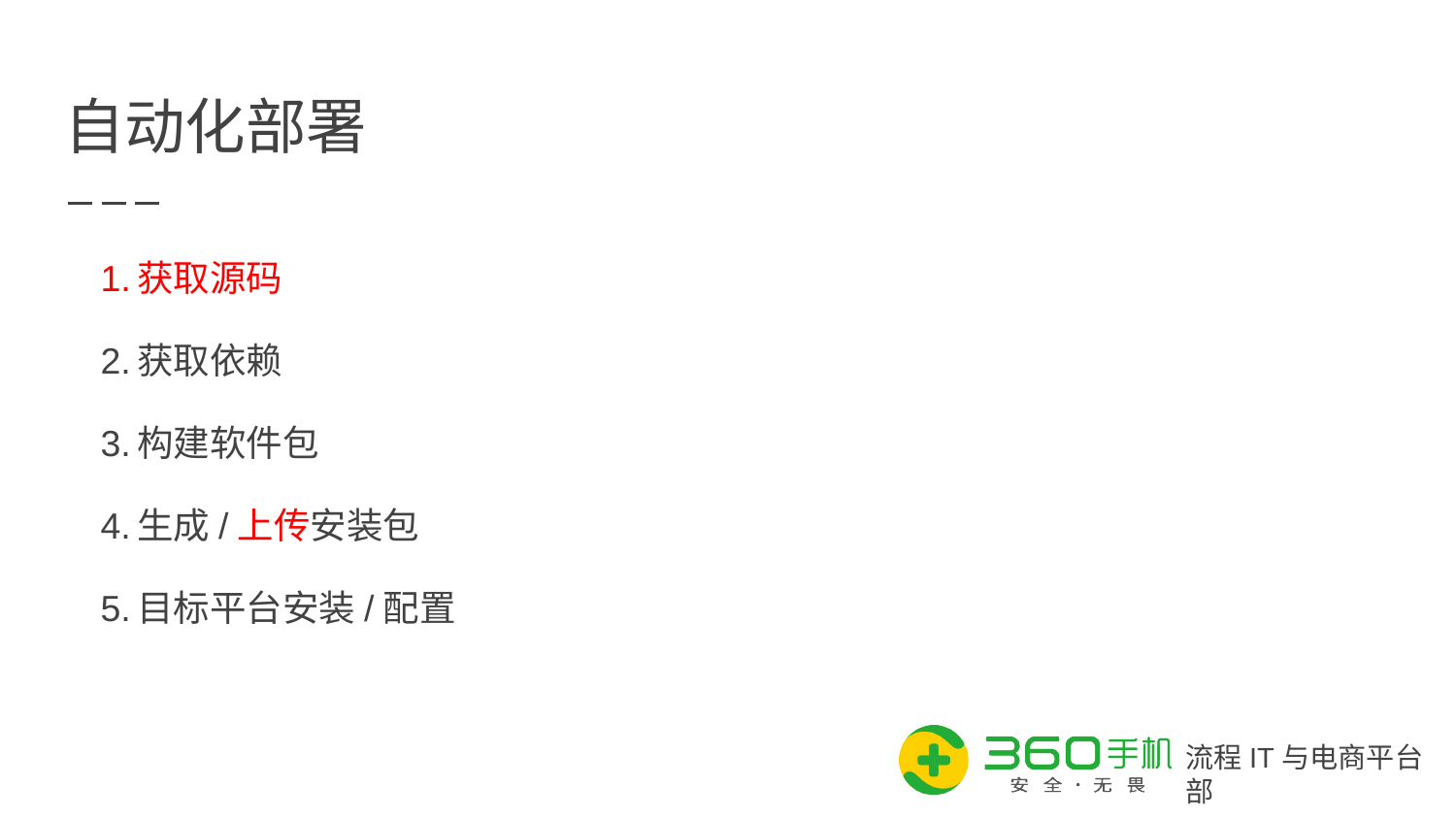

# 自动化部署
获取源码
获取依赖
构建软件包
生成/上传安装包
目标平台安装/配置